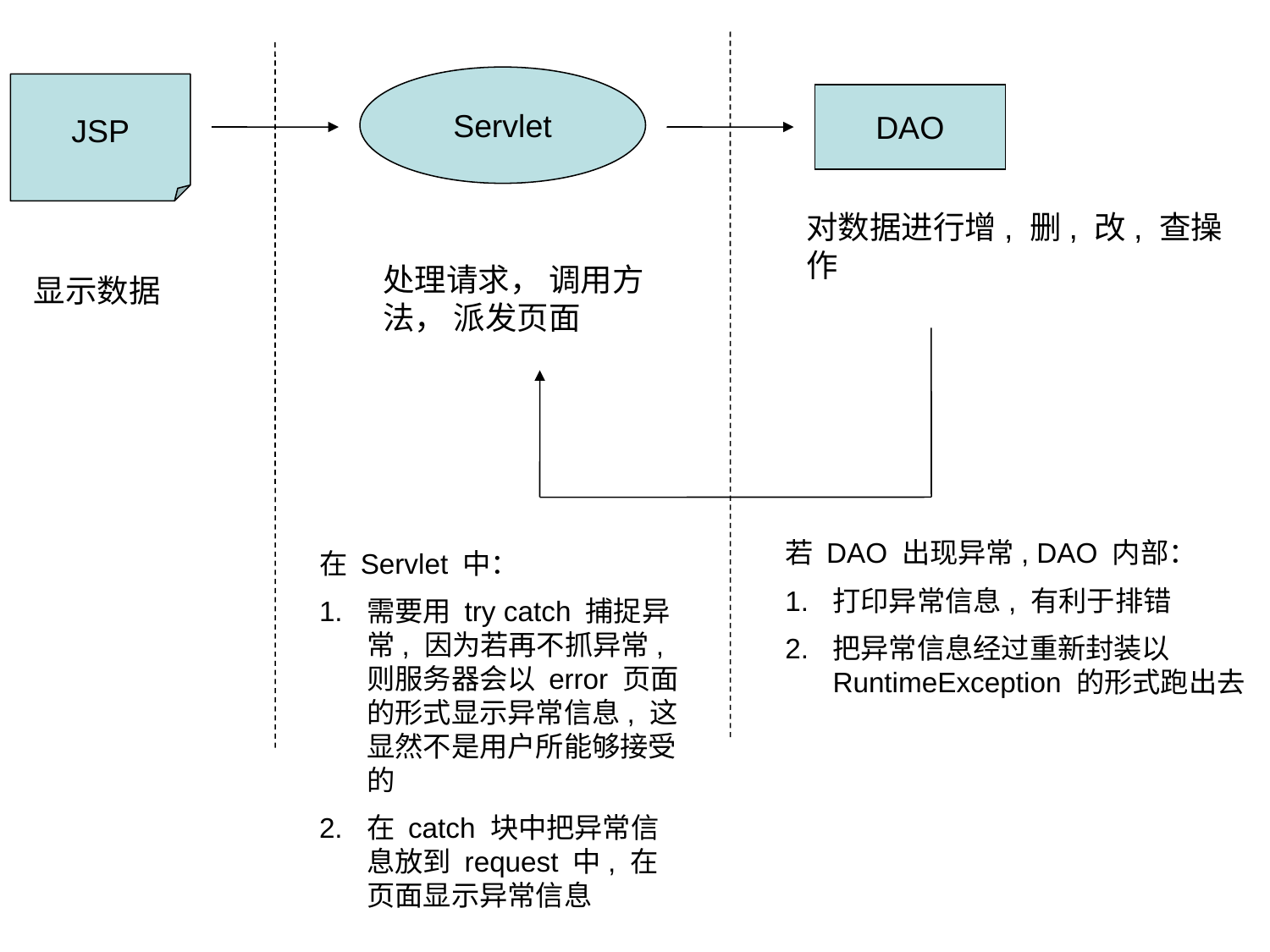

Servlet
JSP
DAO

对数据进行增, 删, 改, 查操作
处理请求， 调用方法， 派发页面
显示数据

若 DAO 出现异常, DAO 内部：
打印异常信息, 有利于排错
把异常信息经过重新封装以 RuntimeException 的形式跑出去
在 Servlet 中：
需要用 try catch 捕捉异常, 因为若再不抓异常, 则服务器会以 error 页面的形式显示异常信息, 这显然不是用户所能够接受的
在 catch 块中把异常信息放到 request 中, 在页面显示异常信息